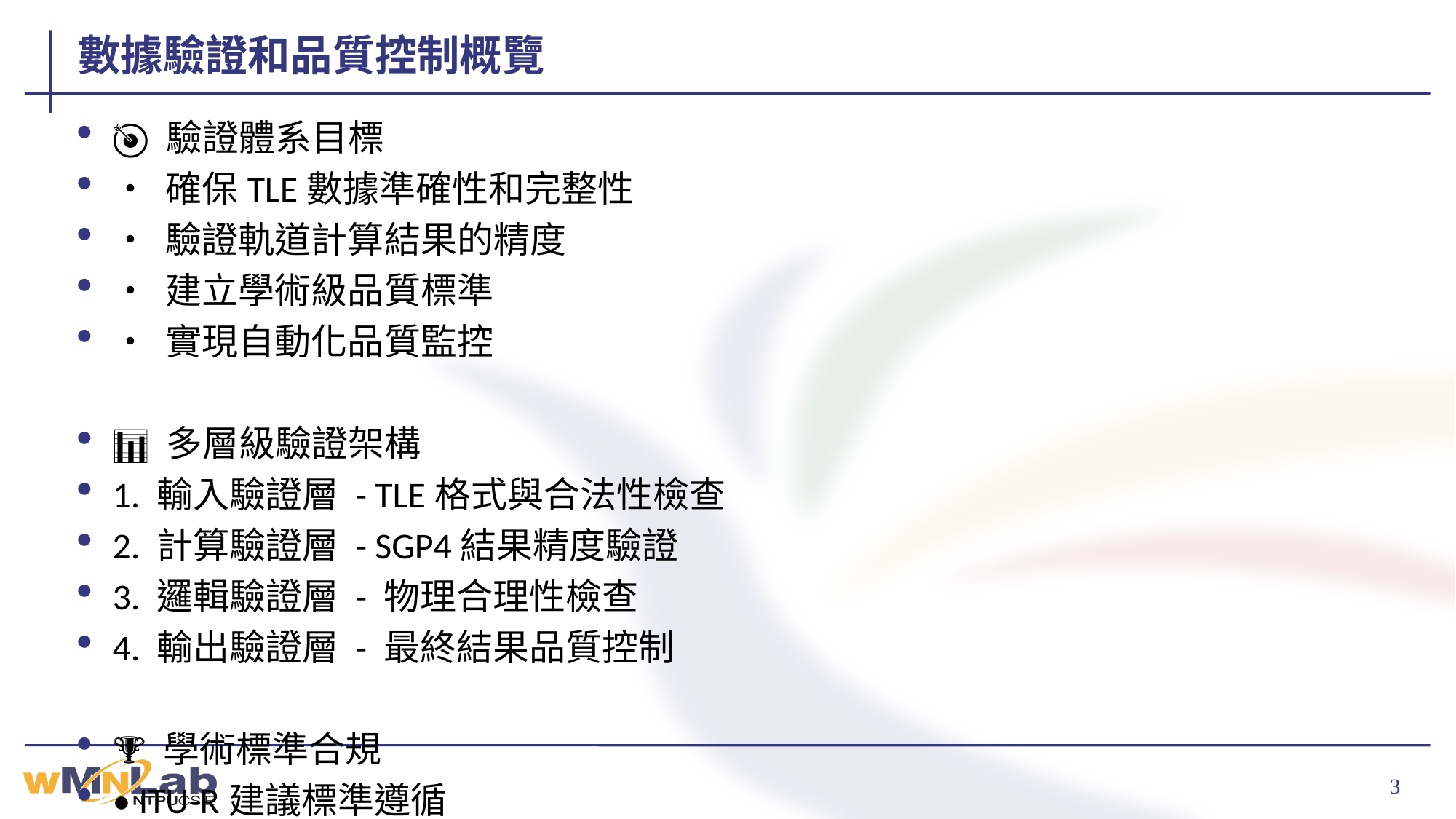

# 數據驗證和品質控制概覽
🎯 驗證體系目標
• 確保TLE數據準確性和完整性
• 驗證軌道計算結果的精度
• 建立學術級品質標準
• 實現自動化品質監控

📊 多層級驗證架構
1. 輸入驗證層 - TLE格式與合法性檢查
2. 計算驗證層 - SGP4結果精度驗證
3. 邏輯驗證層 - 物理合理性檢查
4. 輸出驗證層 - 最終結果品質控制

🏆 學術標準合規
• ITU-R建議標準遵循
• 同行評審品質要求
• 可重現性驗證
• 誤差分析與報告